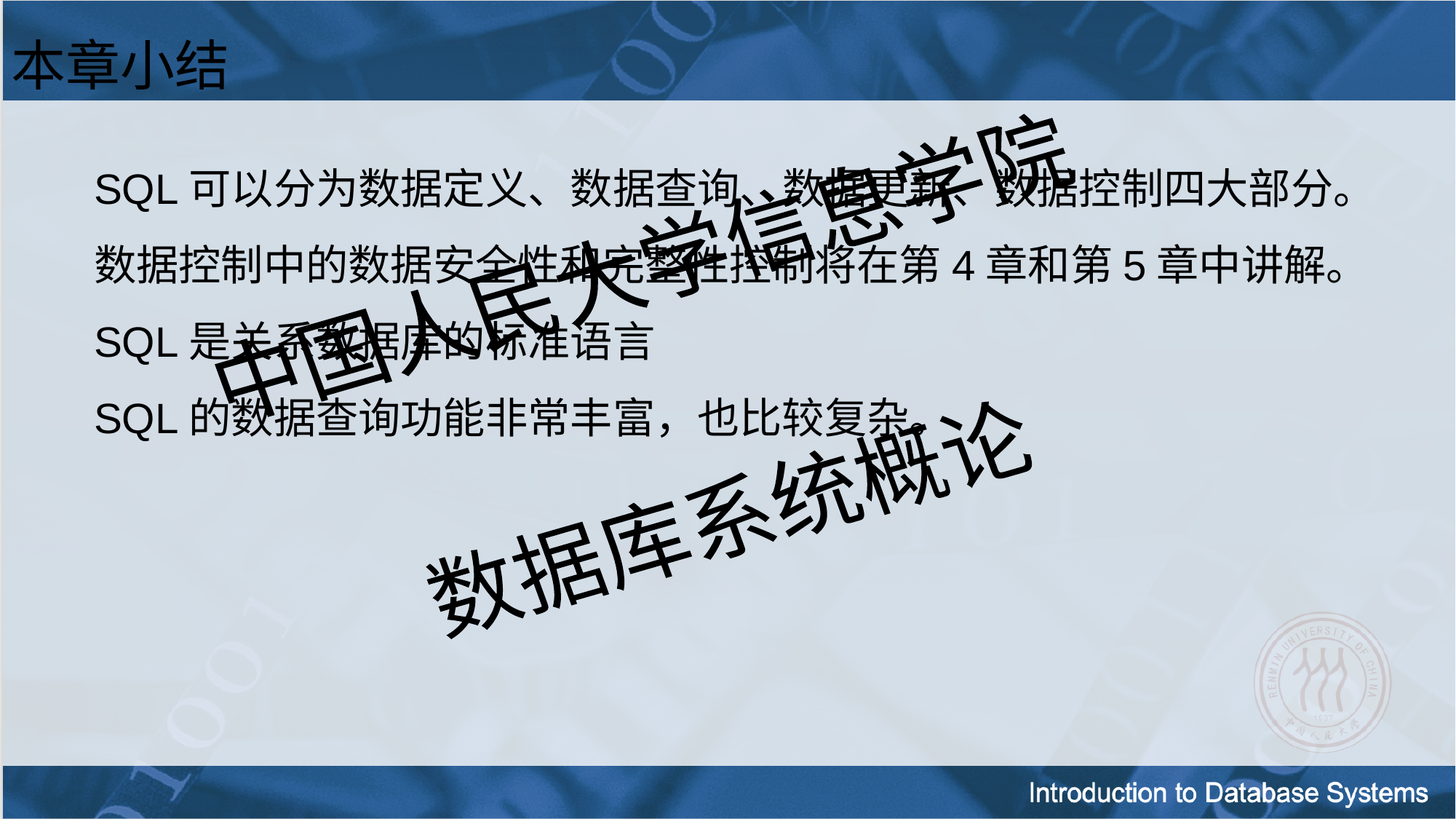

本章小结
SQL可以分为数据定义、数据查询、数据更新、数据控制四大部分。
数据控制中的数据安全性和完整性控制将在第4章和第5章中讲解。
SQL是关系数据库的标准语言
SQL的数据查询功能非常丰富，也比较复杂。